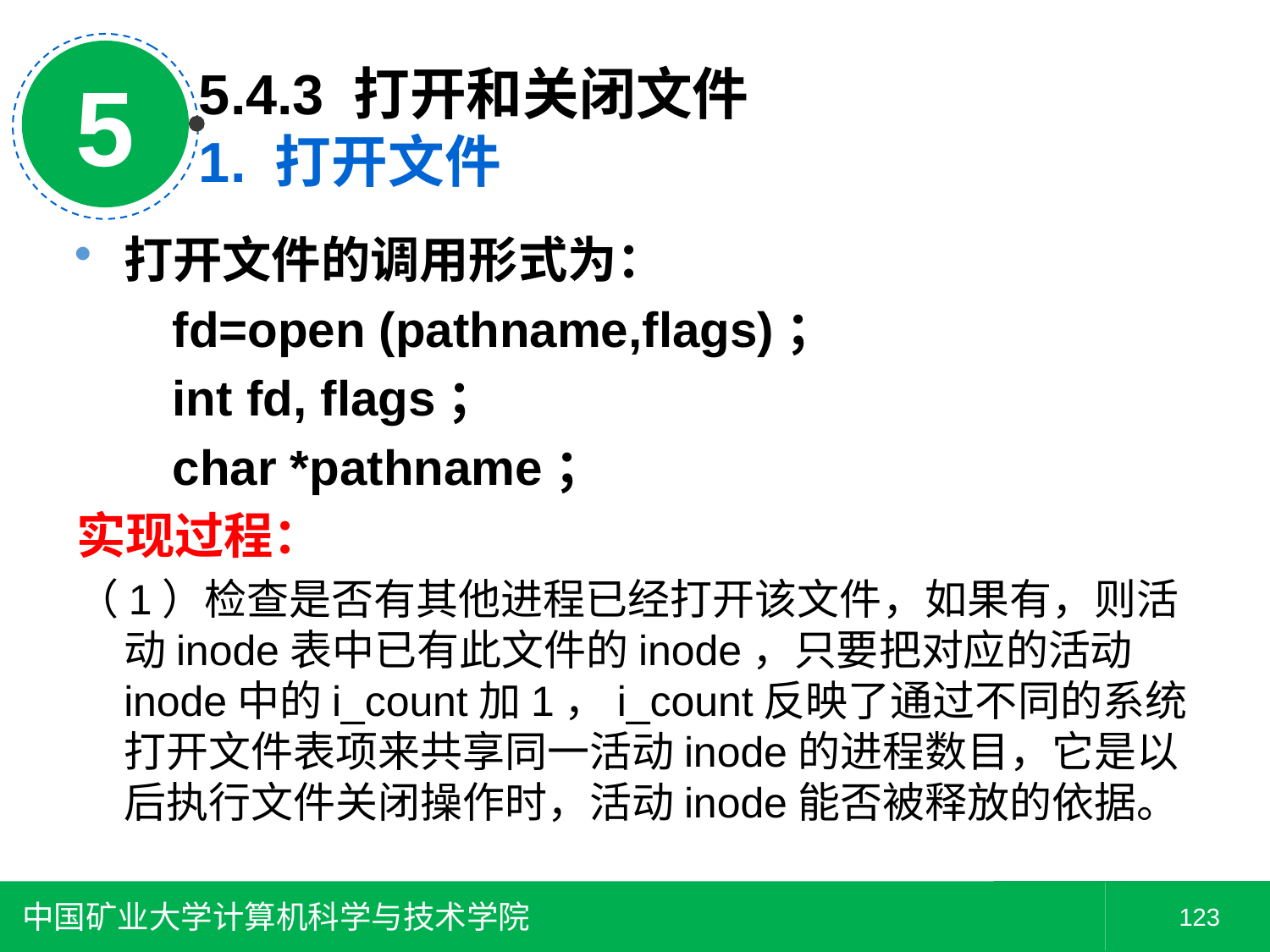

5
5.4.3 打开和关闭文件
1. 打开文件

打开文件的调用形式为：
       fd=open (pathname,flags)；
       int fd, flags；
       char *pathname；
实现过程：
（1）检查是否有其他进程已经打开该文件，如果有，则活动inode表中已有此文件的inode，只要把对应的活动inode中的i_count加1，i_count反映了通过不同的系统打开文件表项来共享同一活动inode的进程数目，它是以后执行文件关闭操作时，活动inode能否被释放的依据。